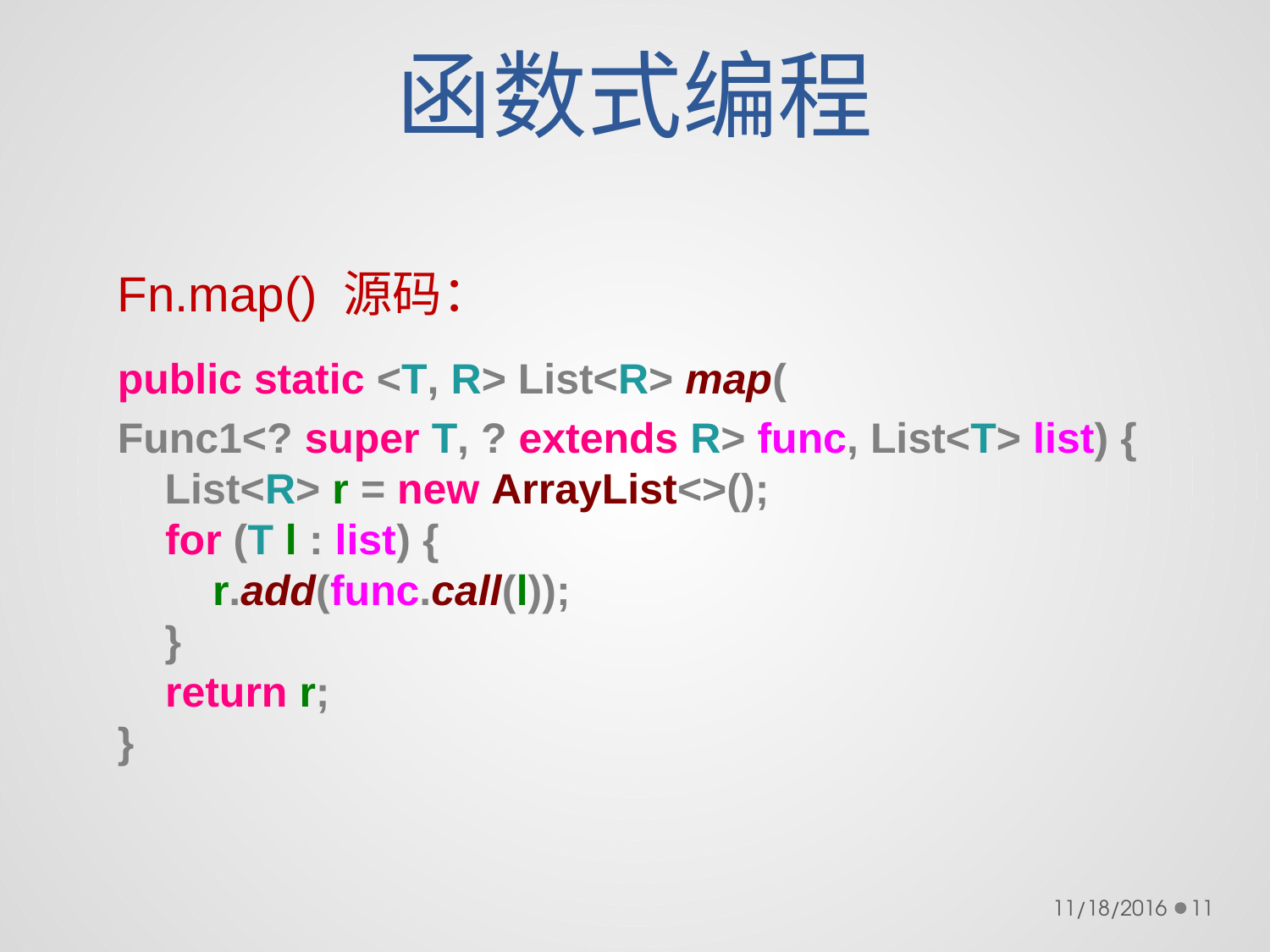

# 函数式编程
Fn.map() 源码：
public static <T, R> List<R> map(
Func1<? super T, ? extends R> func, List<T> list) {
    List<R> r = new ArrayList<>();
    for (T l : list) {
        r.add(func.call(l));
    }
    return r;
}
11/18/2016
11